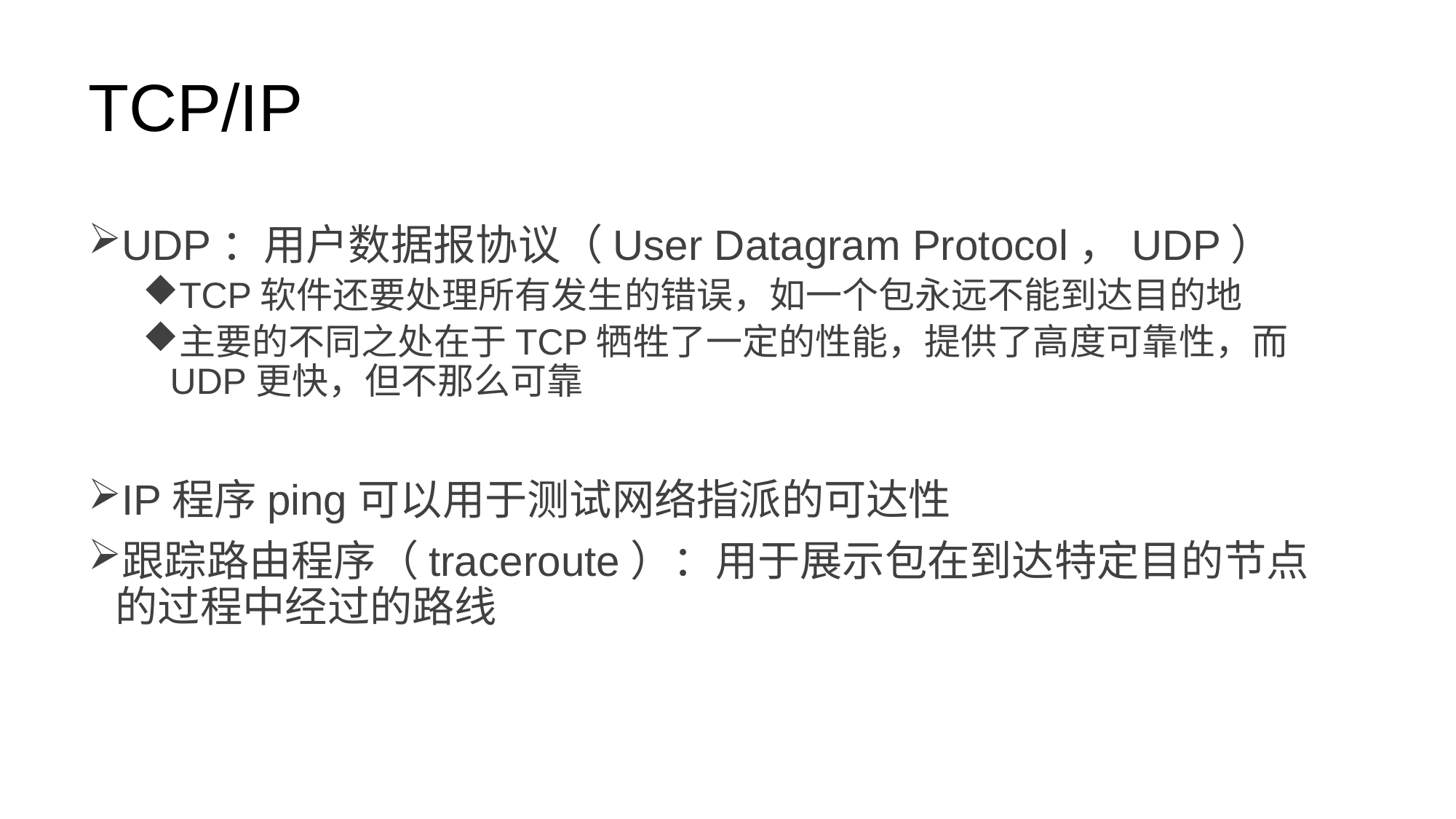

# TCP/IP
UDP：用户数据报协议（User Datagram Protocol，UDP）
TCP软件还要处理所有发生的错误，如一个包永远不能到达目的地
主要的不同之处在于TCP牺牲了一定的性能，提供了高度可靠性，而UDP更快，但不那么可靠

IP程序ping可以用于测试网络指派的可达性
跟踪路由程序（traceroute）：用于展示包在到达特定目的节点的过程中经过的路线